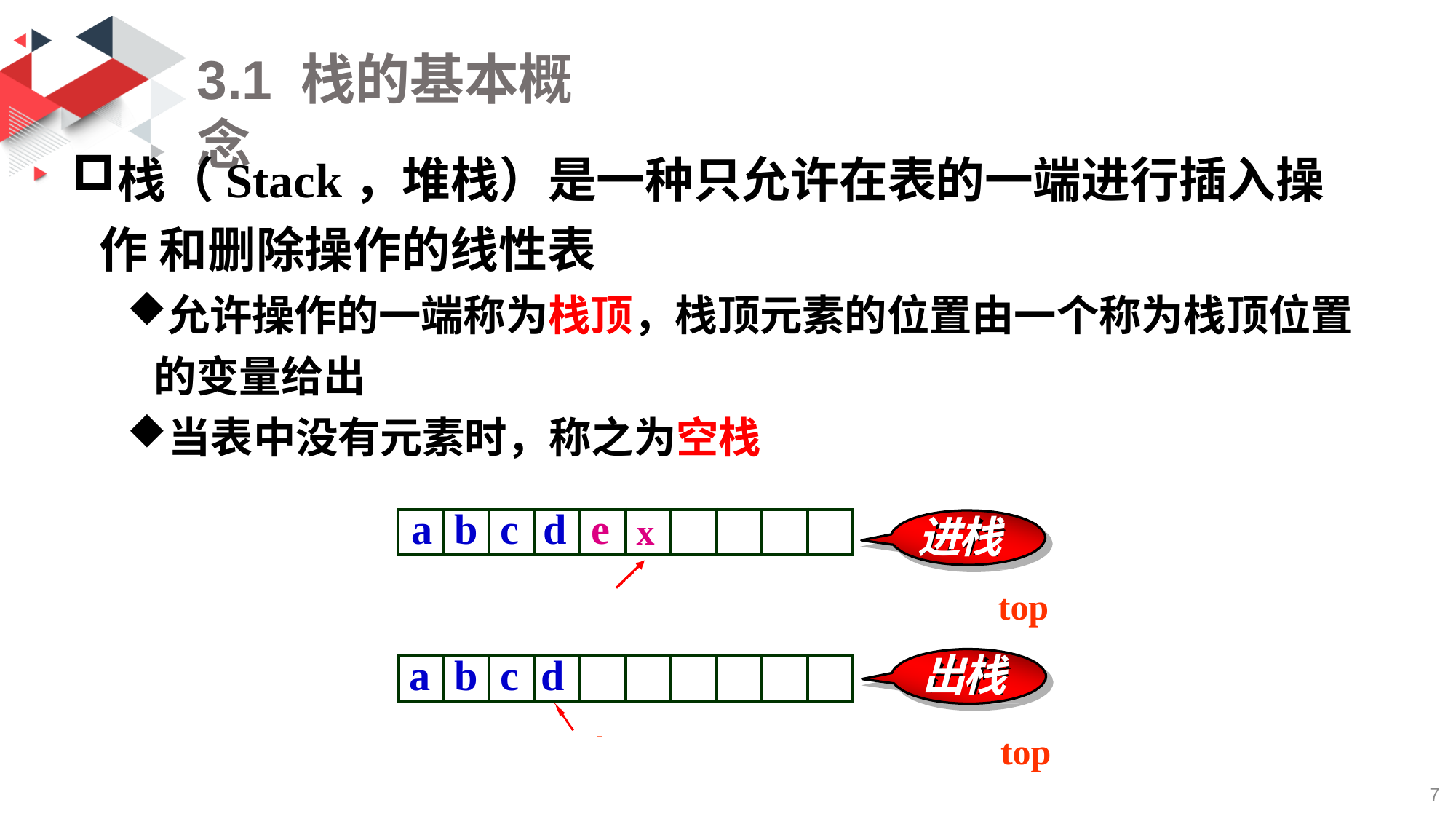

# 3.1 栈的基本概念
栈（Stack，堆栈）是一种只允许在表的一端进行插入操作 和删除操作的线性表
允许操作的一端称为栈顶，栈顶元素的位置由一个称为栈顶位置 的变量给出
当表中没有元素时，称之为空栈

进栈
top
出栈
top
| a | b | c | d | e | x |  |  |  |  |
| --- | --- | --- | --- | --- | --- | --- | --- | --- | --- |

| a | b | c | d |  |  |  |  |  |  |
| --- | --- | --- | --- | --- | --- | --- | --- | --- | --- |
e

7